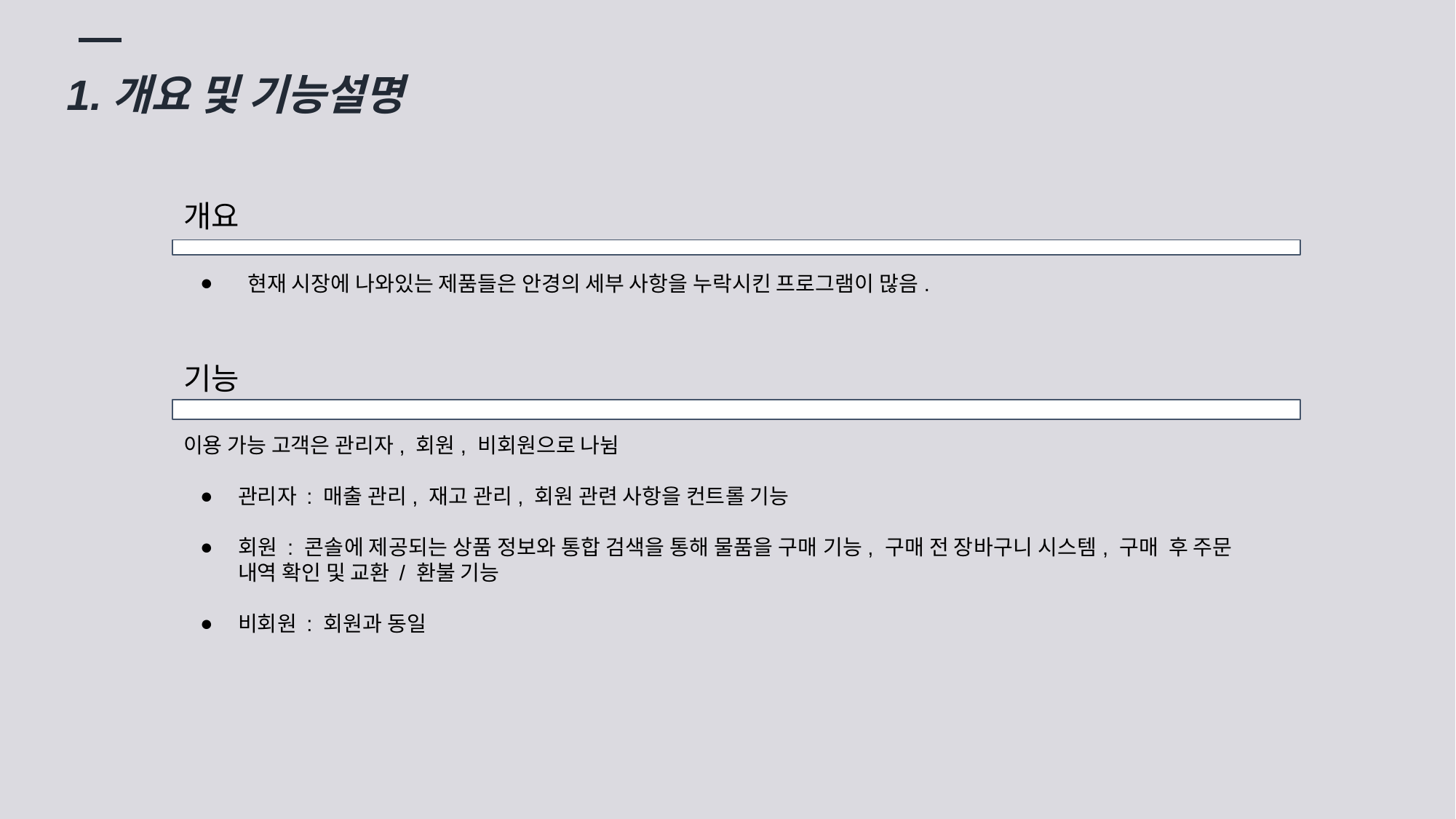

1.개요 및 기능설명
개요

 현재 시장에 나와있는 제품들은 안경의 세부 사항을 누락시킨 프로그램이 많음.

기능
이용 가능 고객은 관리자, 회원, 비회원으로 나뉨

관리자 : 매출 관리, 재고 관리, 회원 관련 사항을 컨트롤 기능

회원 : 콘솔에 제공되는 상품 정보와 통합 검색을 통해 물품을 구매 기능, 구매 전 장바구니 시스템, 구매  후 주문 내역 확인 및 교환 / 환불 기능

비회원 : 회원과 동일